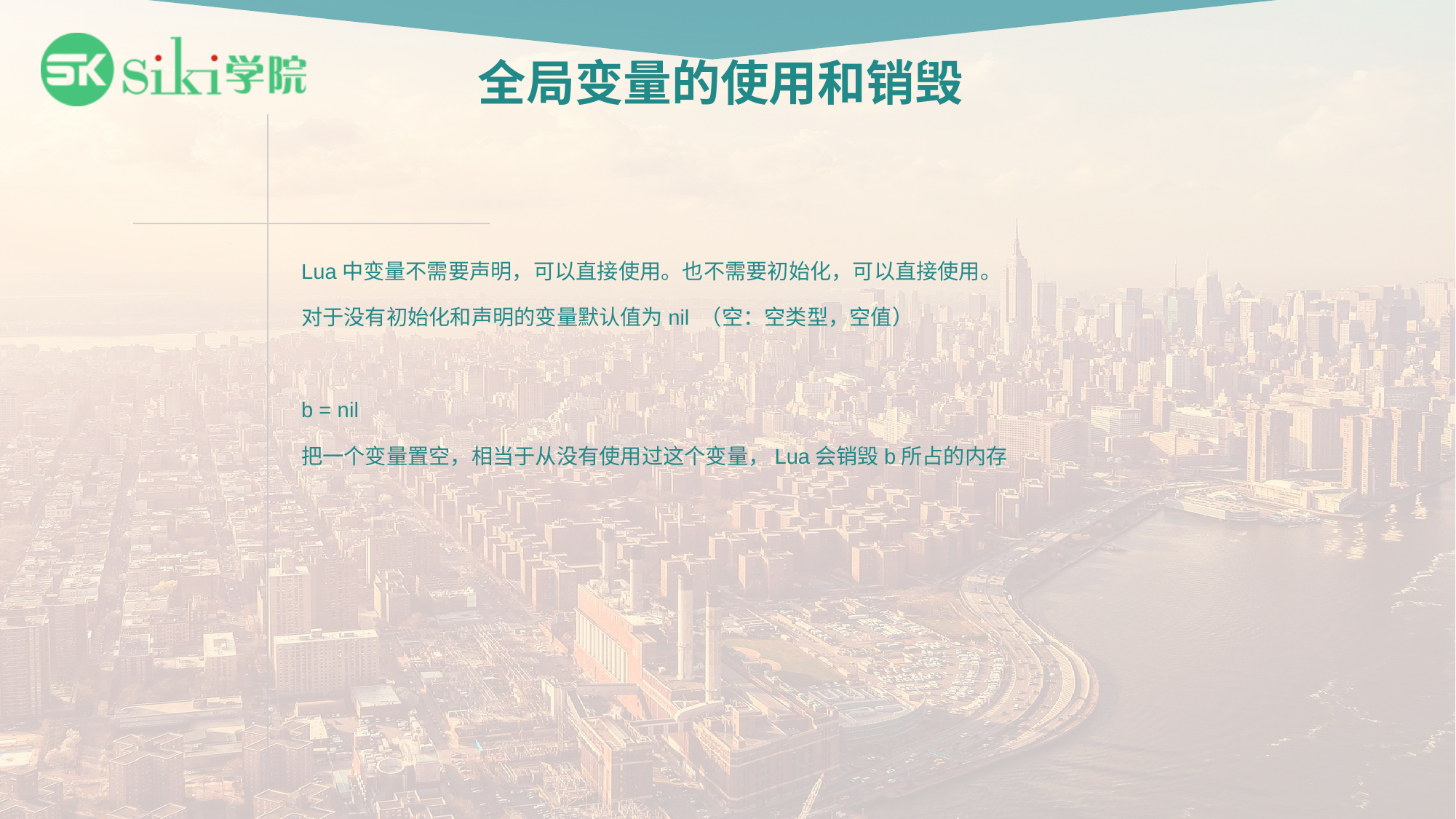

# 全局变量的使用和销毁
Lua中变量不需要声明，可以直接使用。也不需要初始化，可以直接使用。
对于没有初始化和声明的变量默认值为nil （空：空类型，空值）

b = nil
把一个变量置空，相当于从没有使用过这个变量，Lua会销毁b所占的内存